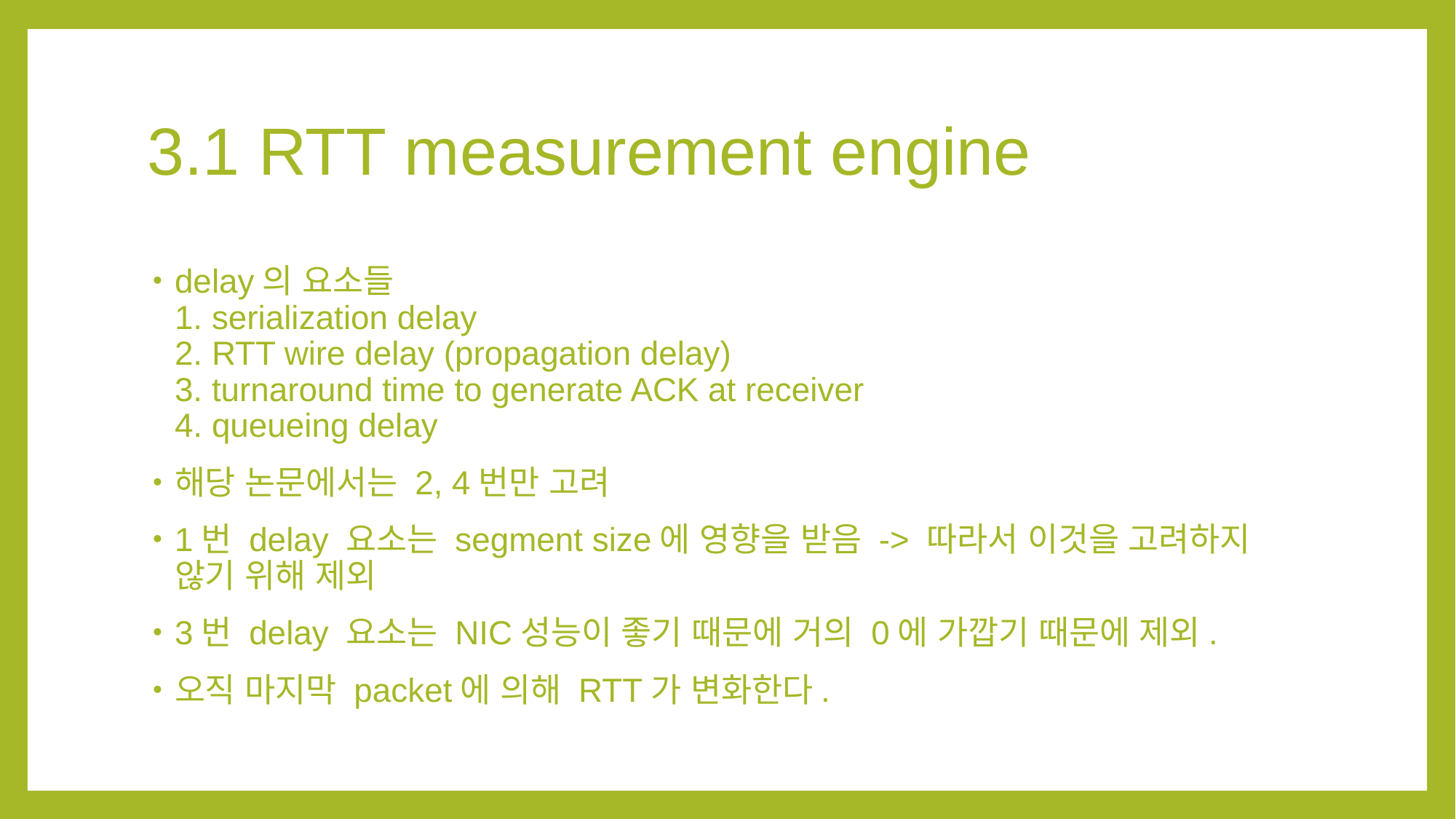

# 3.1 RTT measurement engine
delay의 요소들
1. serialization delay
2. RTT wire delay (propagation delay)
3. turnaround time to generate ACK at receiver
4. queueing delay
해당 논문에서는 2, 4번만 고려
1번 delay 요소는 segment size에 영향을 받음 -> 따라서 이것을 고려하지 않기 위해 제외
3번 delay 요소는 NIC성능이 좋기 때문에 거의 0에 가깝기 때문에 제외.
오직 마지막 packet에 의해 RTT가 변화한다.